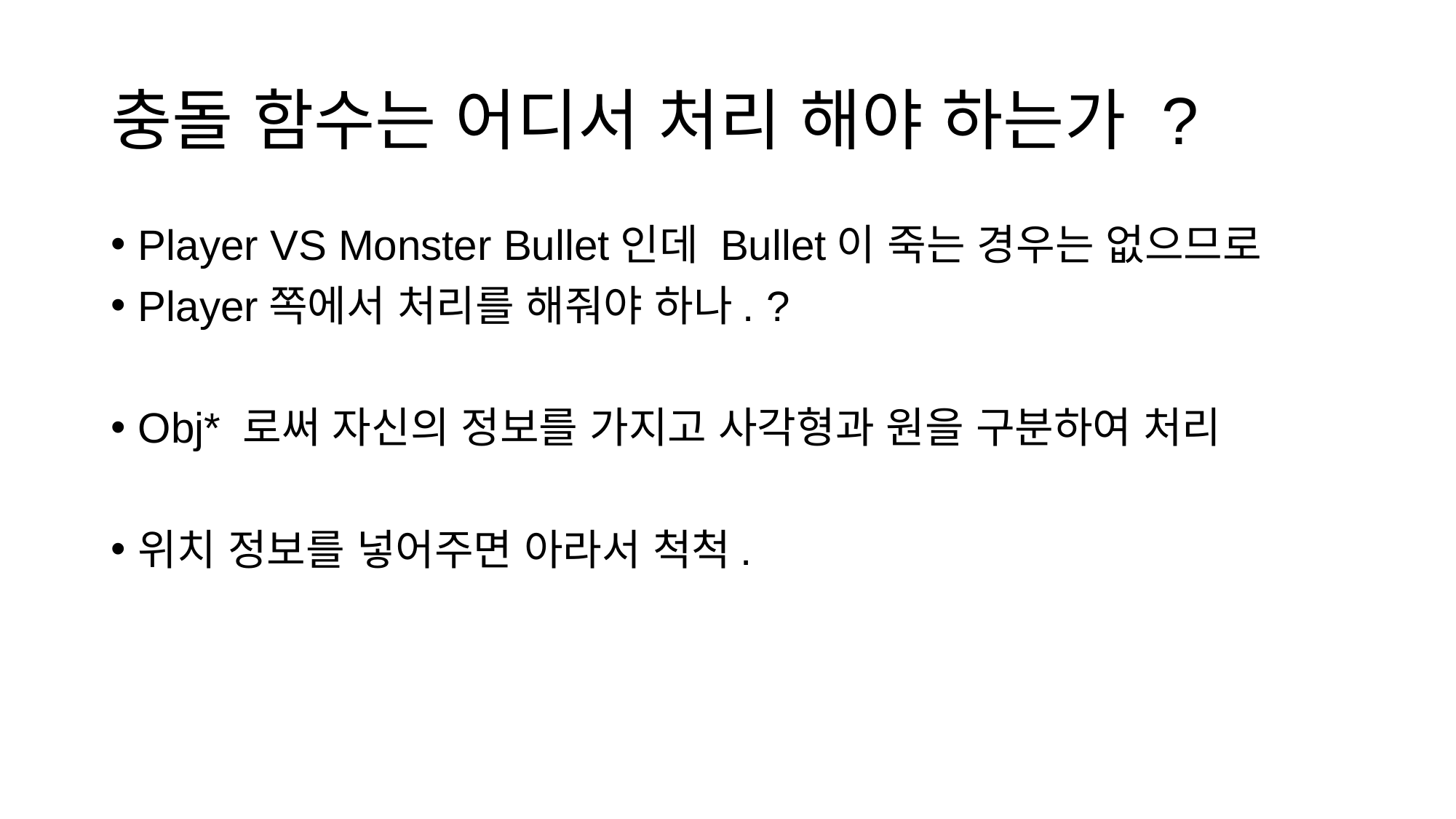

# 충돌 함수는 어디서 처리 해야 하는가 ?
Player VS Monster Bullet인데 Bullet이 죽는 경우는 없으므로
Player쪽에서 처리를 해줘야 하나. ?

Obj* 로써 자신의 정보를 가지고 사각형과 원을 구분하여 처리

위치 정보를 넣어주면 아라서 척척.